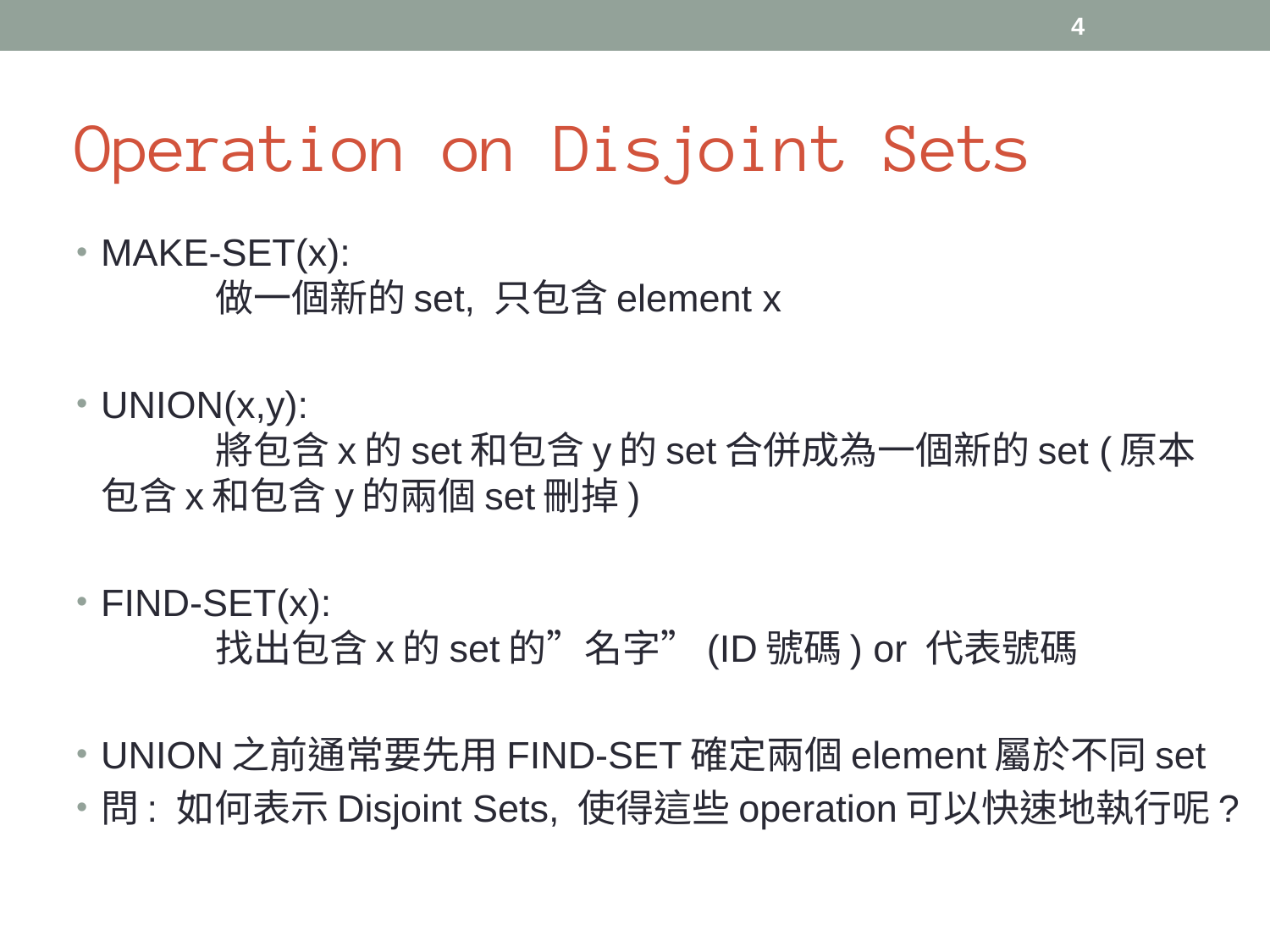

4
# Operation on Disjoint Sets
MAKE-SET(x):
	做一個新的set, 只包含element x

UNION(x,y):
	將包含x的set和包含y的set合併成為一個新的set (原本包含x和包含y的兩個set刪掉)

FIND-SET(x):
	找出包含x的set的”名字”(ID號碼) or 代表號碼

UNION之前通常要先用FIND-SET確定兩個element屬於不同set
問: 如何表示Disjoint Sets, 使得這些operation可以快速地執行呢?